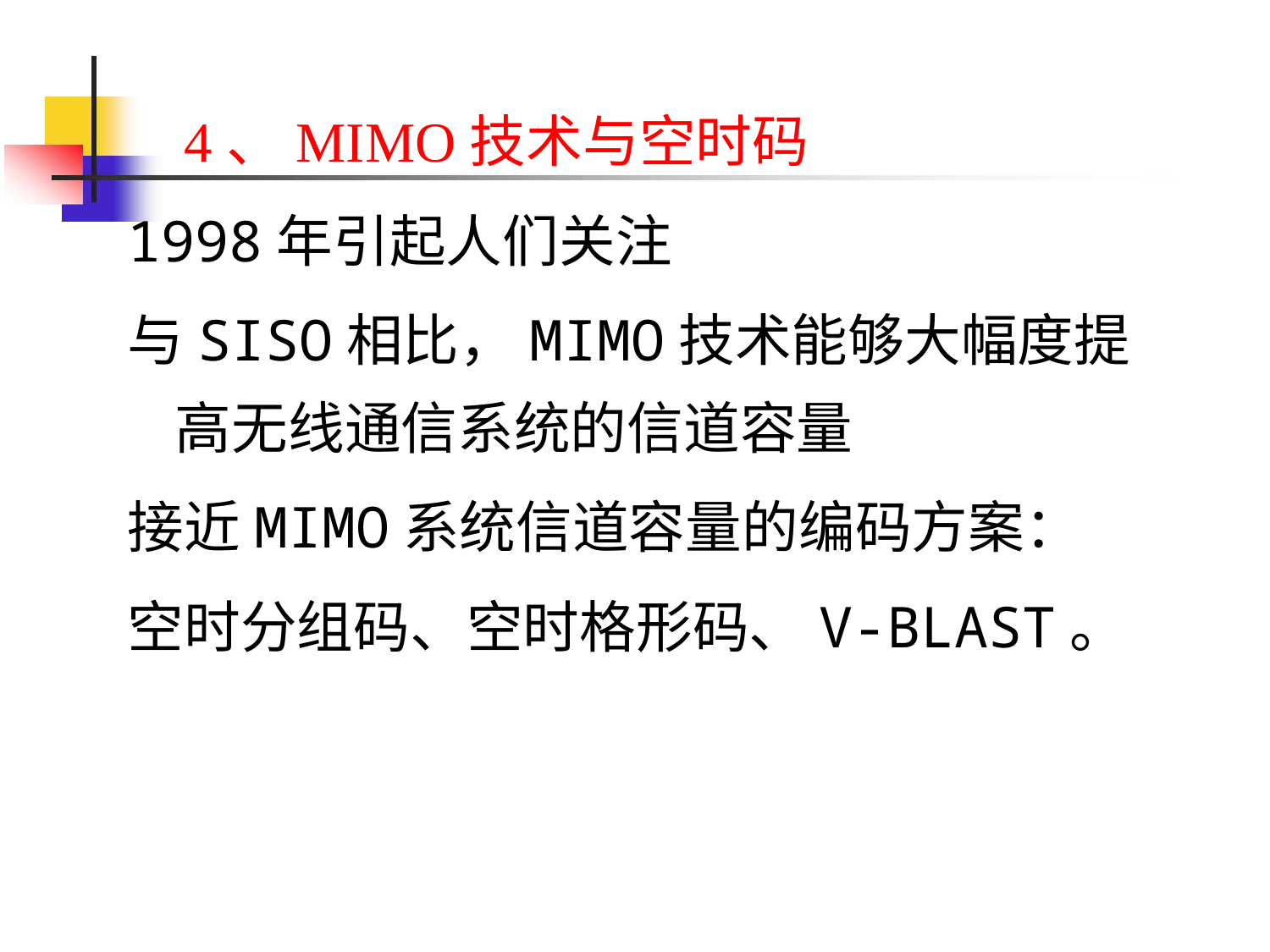

4、MIMO技术与空时码
1998年引起人们关注
与SISO相比，MIMO技术能够大幅度提高无线通信系统的信道容量
接近MIMO系统信道容量的编码方案：
空时分组码、空时格形码、V-BLAST。